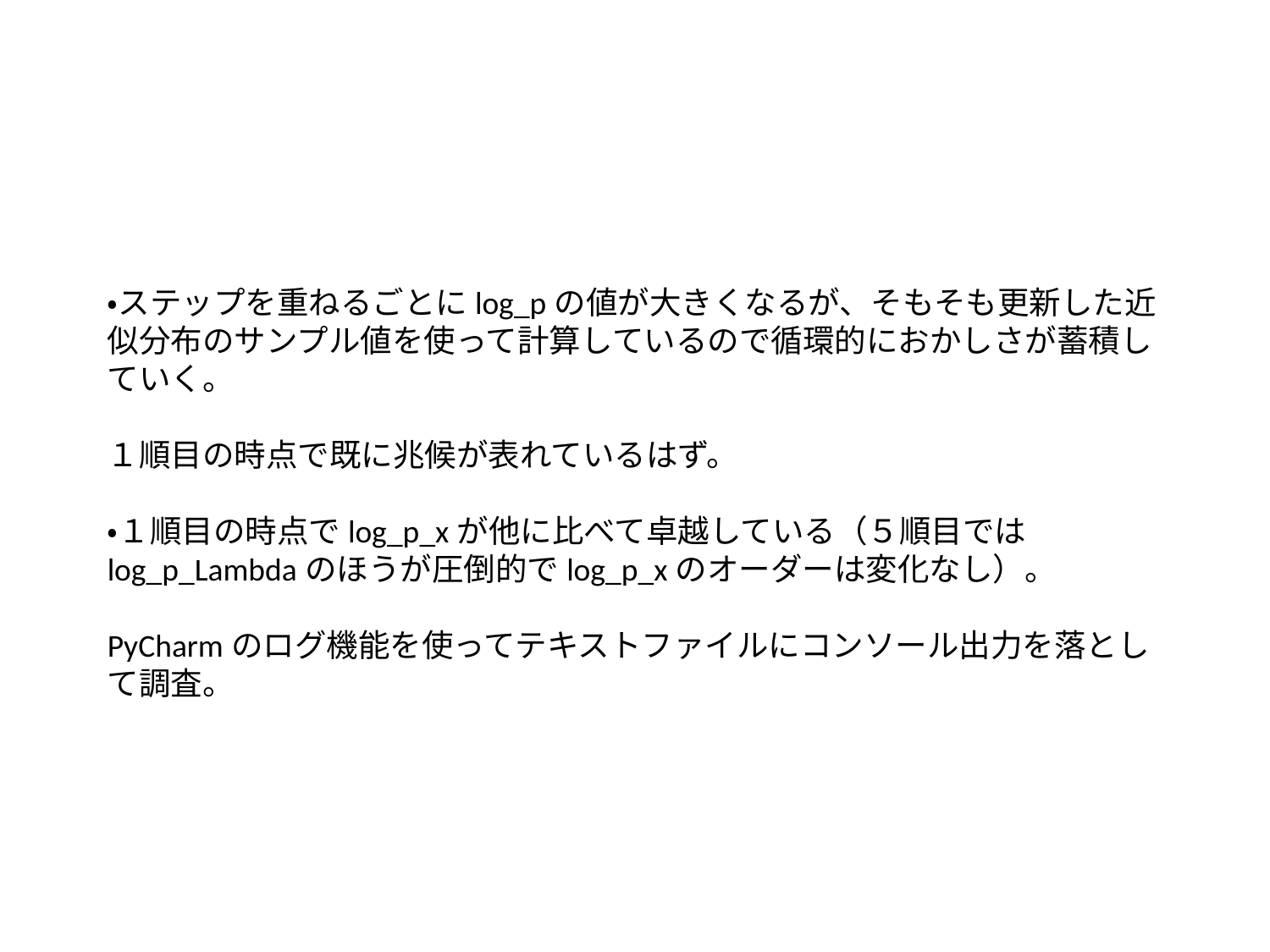

・ステップを重ねるごとにlog_pの値が大きくなるが、そもそも更新した近似分布のサンプル値を使って計算しているので循環的におかしさが蓄積していく。

１順目の時点で既に兆候が表れているはず。

・１順目の時点でlog_p_xが他に比べて卓越している（５順目ではlog_p_Lambdaのほうが圧倒的でlog_p_xのオーダーは変化なし）。

PyCharmのログ機能を使ってテキストファイルにコンソール出力を落として調査。